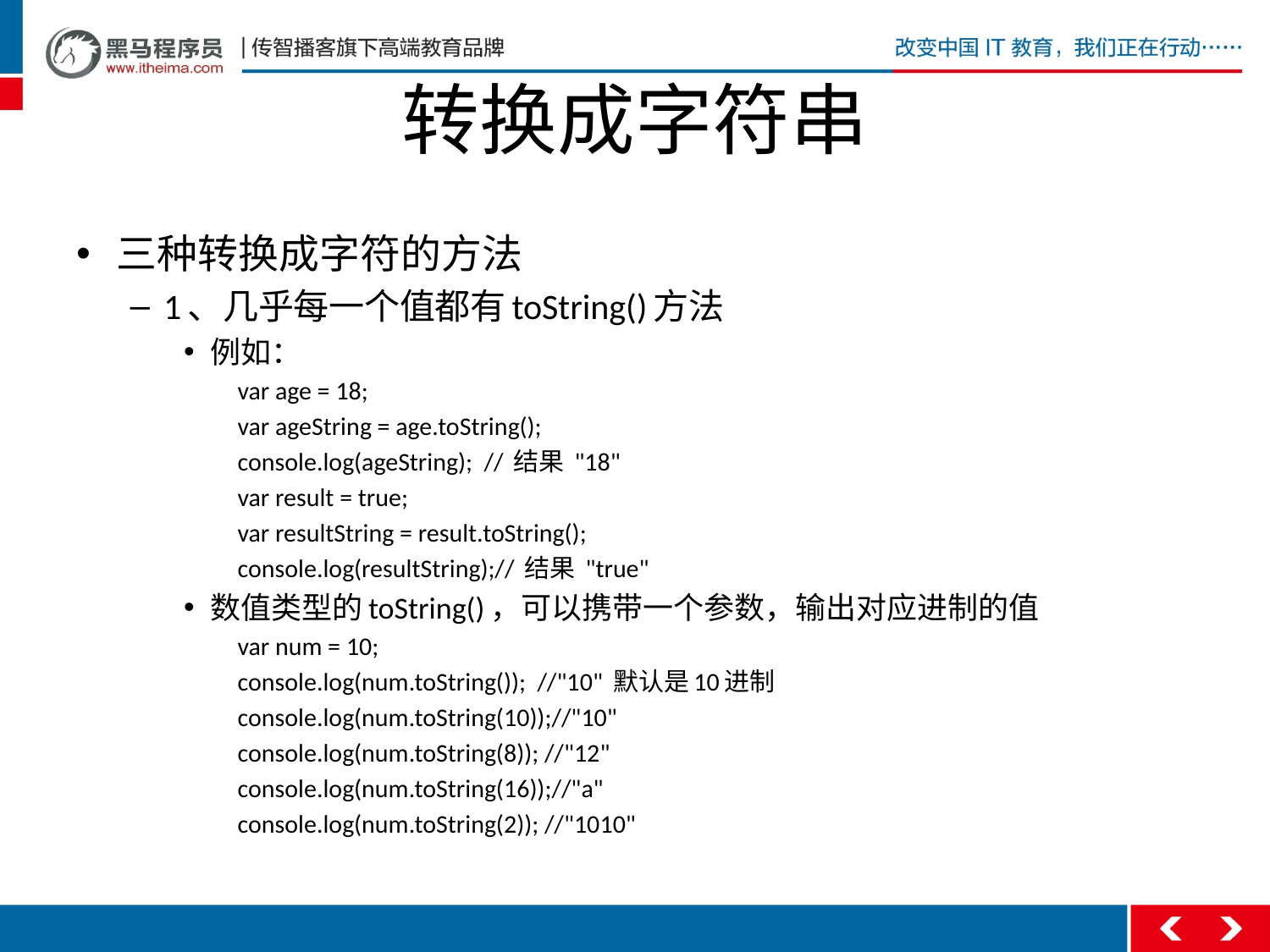

# 转换成字符串
三种转换成字符的方法
1、几乎每一个值都有toString()方法
例如：
var age = 18;
var ageString = age.toString();
console.log(ageString);  // 结果 "18"
var result = true;
var resultString = result.toString();
console.log(resultString);// 结果 "true"
数值类型的toString()，可以携带一个参数，输出对应进制的值
var num = 10;
console.log(num.toString());  //"10" 默认是10进制
console.log(num.toString(10));//"10"
console.log(num.toString(8)); //"12"
console.log(num.toString(16));//"a"
console.log(num.toString(2)); //"1010"